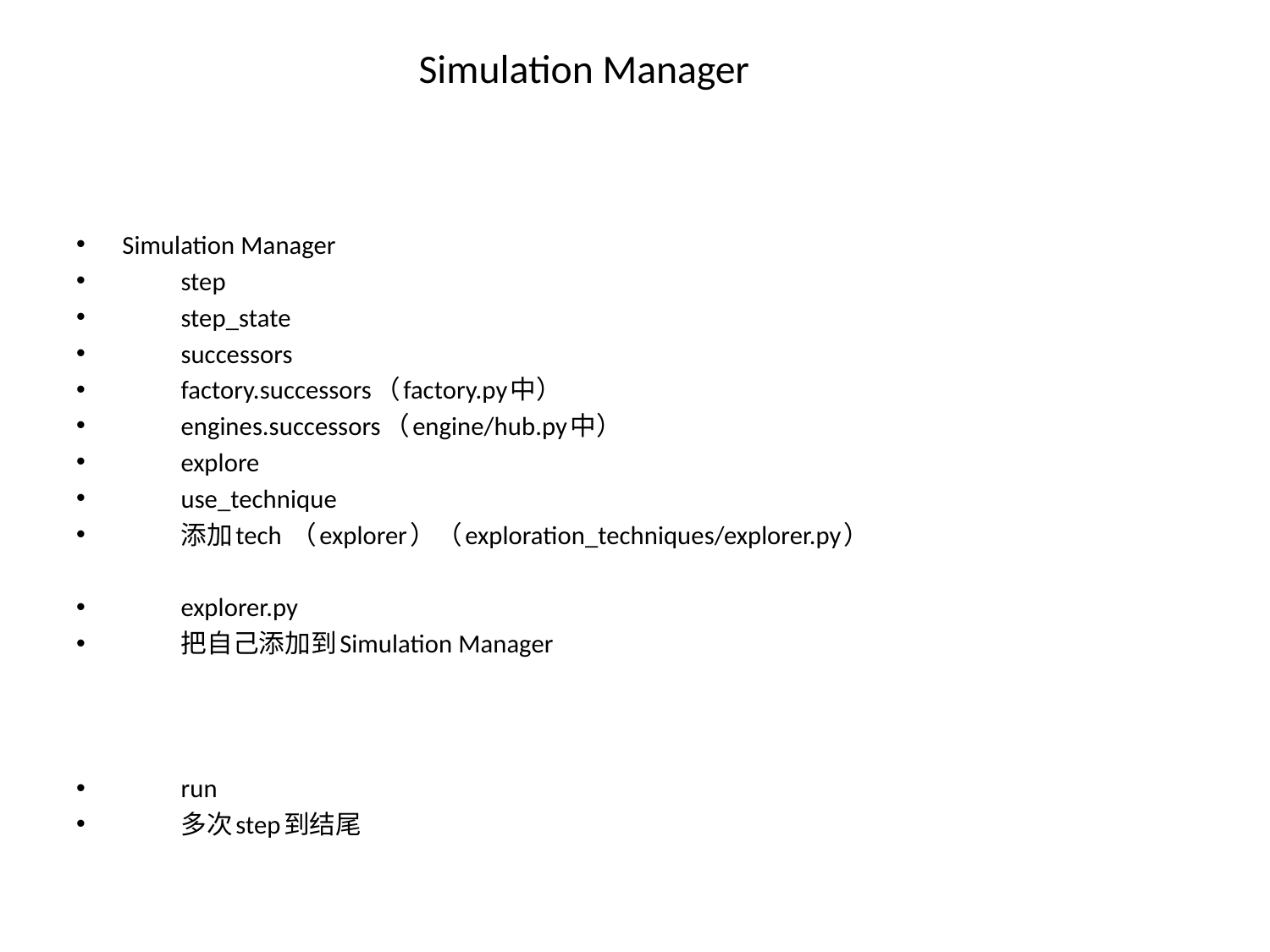

# Simulation Manager
Simulation Manager
	step
		step_state
			successors
				factory.successors（factory.py中）
					engines.successors（engine/hub.py中）
	explore
		use_technique
		添加tech （explorer）（exploration_techniques/explorer.py）

		explorer.py
			把自己添加到Simulation Manager

	run
		多次step到结尾